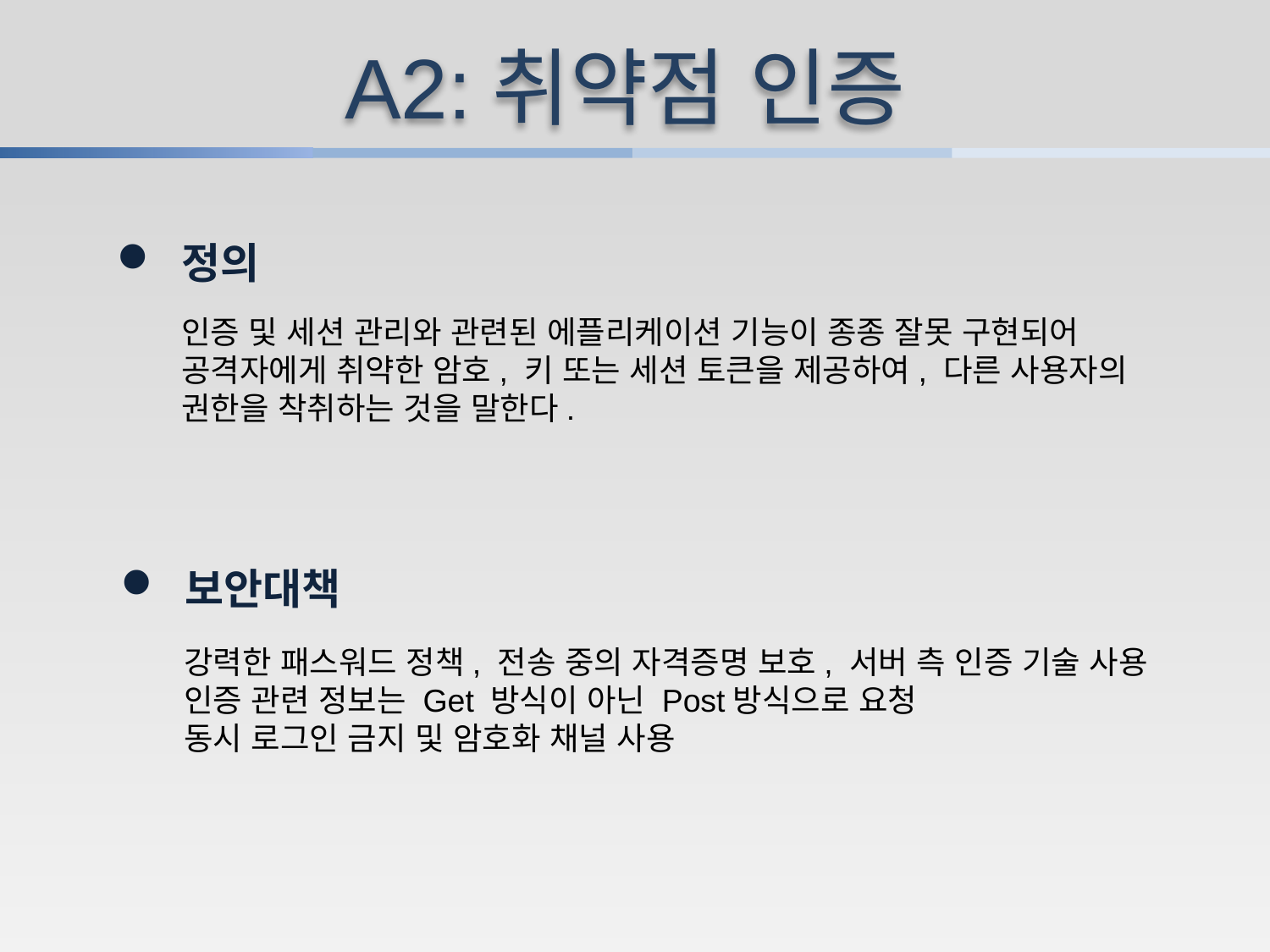

A2:취약점 인증

 정의
인증 및 세션 관리와 관련된 에플리케이션 기능이 종종 잘못 구현되어
공격자에게 취약한 암호, 키 또는 세션 토큰을 제공하여, 다른 사용자의
권한을 착취하는 것을 말한다.
 보안대책
강력한 패스워드 정책, 전송 중의 자격증명 보호, 서버 측 인증 기술 사용
인증 관련 정보는 Get 방식이 아닌 Post방식으로 요청
동시 로그인 금지 및 암호화 채널 사용